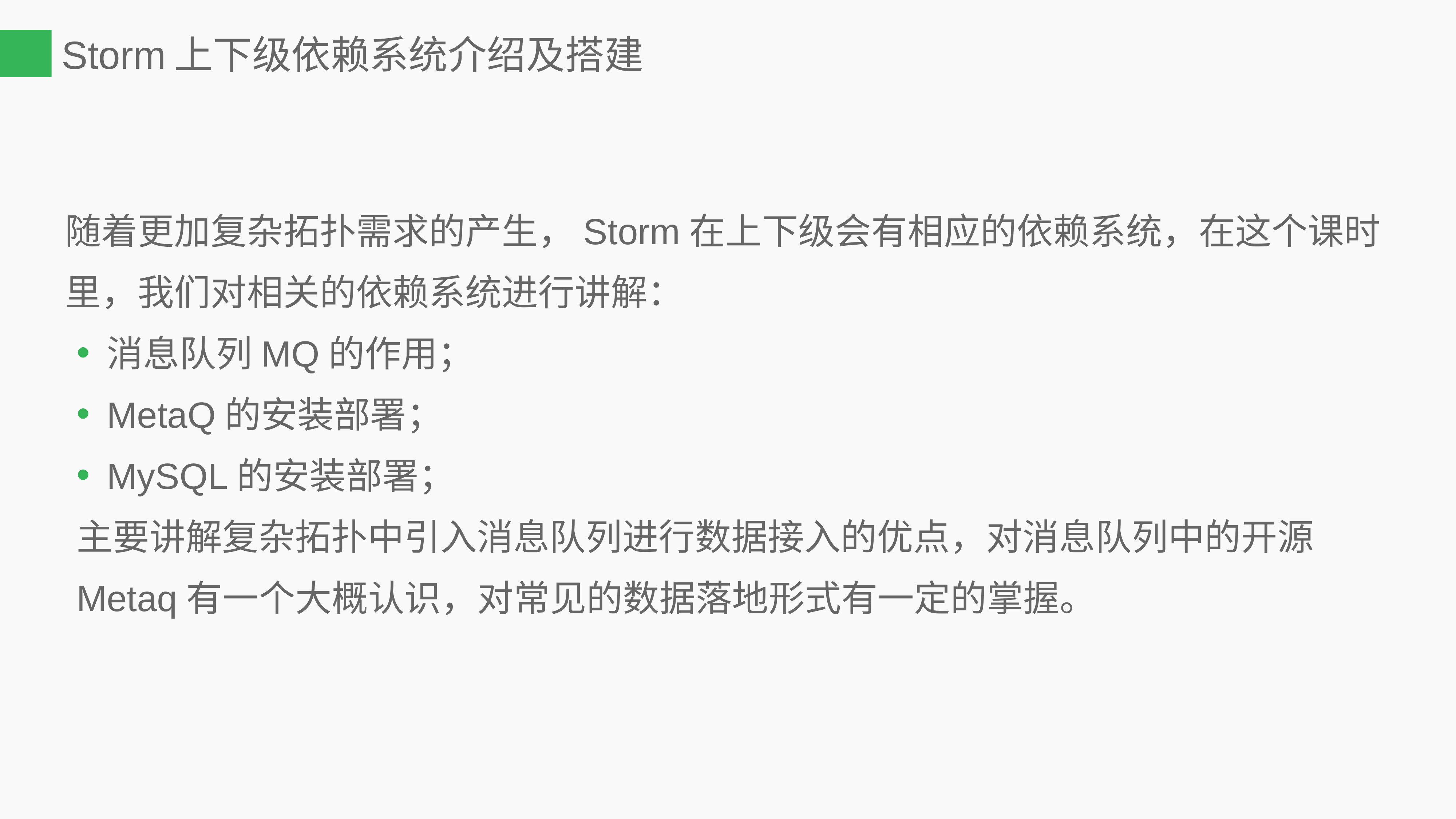

# Storm上下级依赖系统介绍及搭建
随着更加复杂拓扑需求的产生，Storm在上下级会有相应的依赖系统，在这个课时里，我们对相关的依赖系统进行讲解：
消息队列MQ的作用；
MetaQ的安装部署；
MySQL的安装部署；
主要讲解复杂拓扑中引入消息队列进行数据接入的优点，对消息队列中的开源Metaq有一个大概认识，对常见的数据落地形式有一定的掌握。